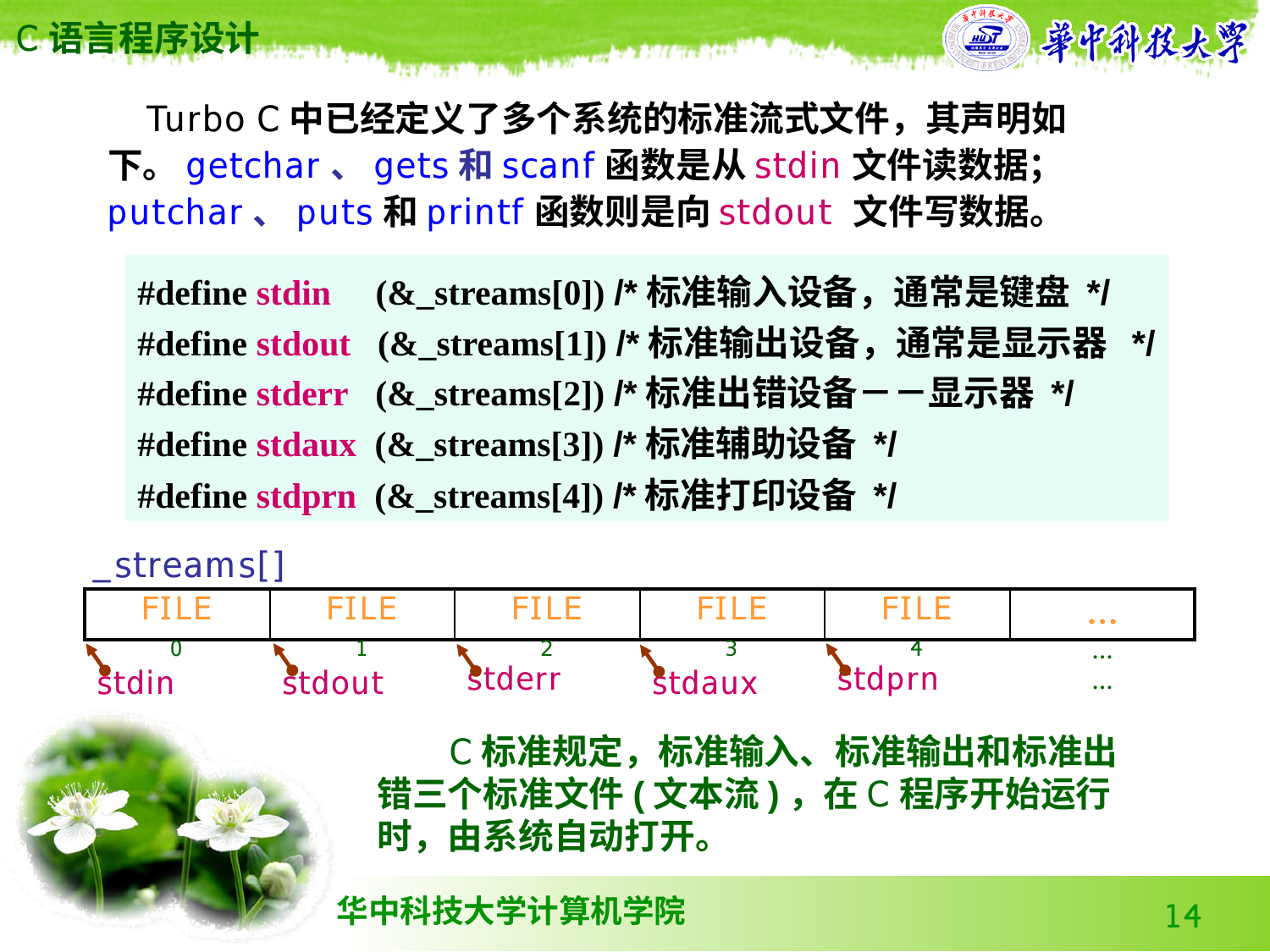

Turbo C中已经定义了多个系统的标准流式文件，其声明如下。getchar、gets和scanf函数是从stdin文件读数据；putchar、puts和printf函数则是向stdout 文件写数据。
#define stdin     (&_streams[0]) /*标准输入设备，通常是键盘 */
#define stdout   (&_streams[1]) /*标准输出设备，通常是显示器  */
#define stderr   (&_streams[2]) /*标准出错设备－－显示器 */
#define stdaux  (&_streams[3]) /*标准辅助设备 */
#define stdprn  (&_streams[4]) /*标准打印设备 */
_streams[]
| FILE | FILE | FILE | FILE | FILE | … |
| --- | --- | --- | --- | --- | --- |
| 0 | 1 | 2 | 3 | 4 | … |
| --- | --- | --- | --- | --- | --- |

| stdin | stdout | stderr | stdaux | stdprn | … |
| --- | --- | --- | --- | --- | --- |
       C标准规定，标准输入、标准输出和标准出错三个标准文件(文本流)，在C程序开始运行时，由系统自动打开。
14